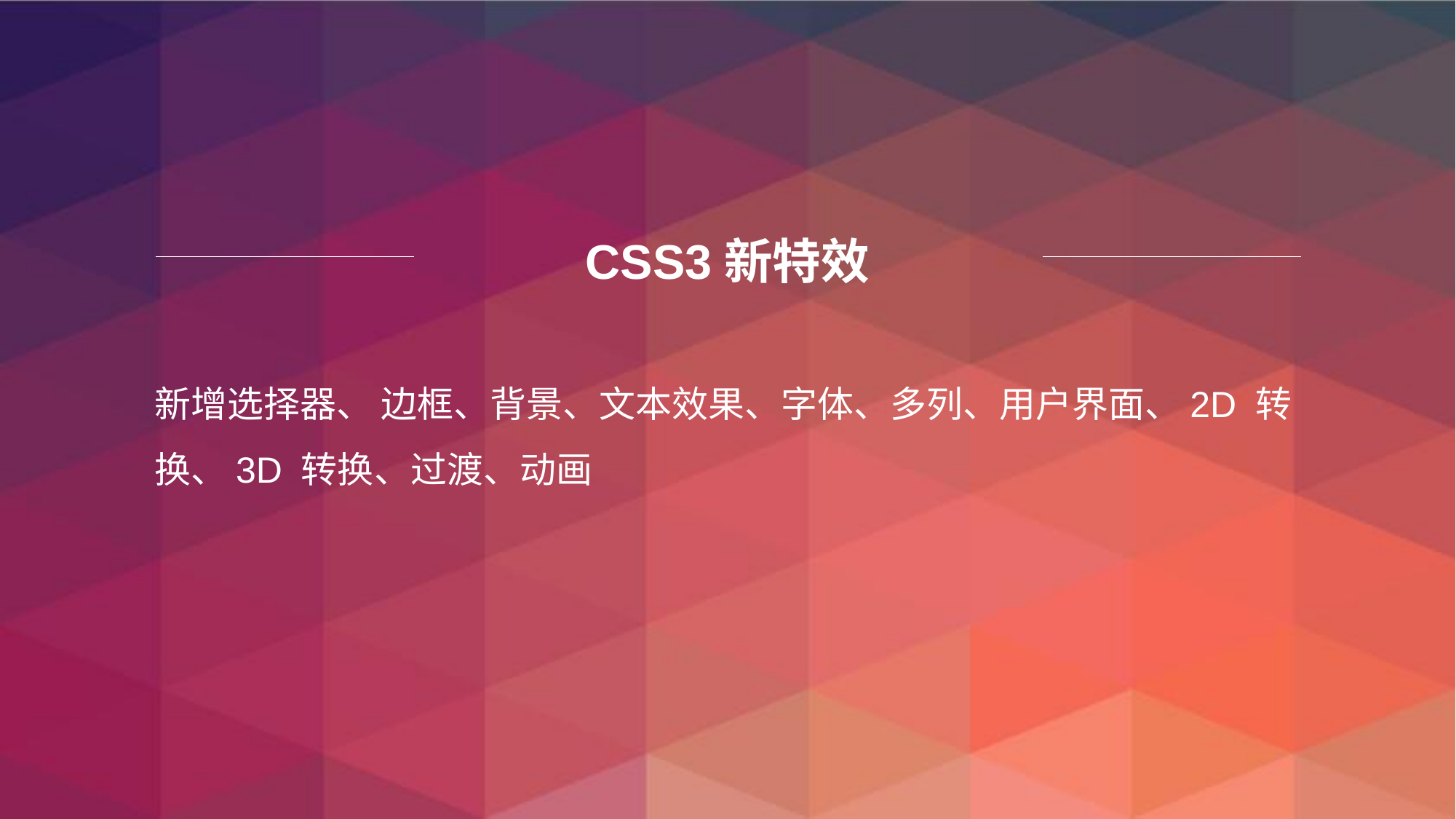

# CSS3新特效
新增选择器、 边框、背景、文本效果、字体、多列、用户界面、2D 转换、3D 转换、过渡、动画